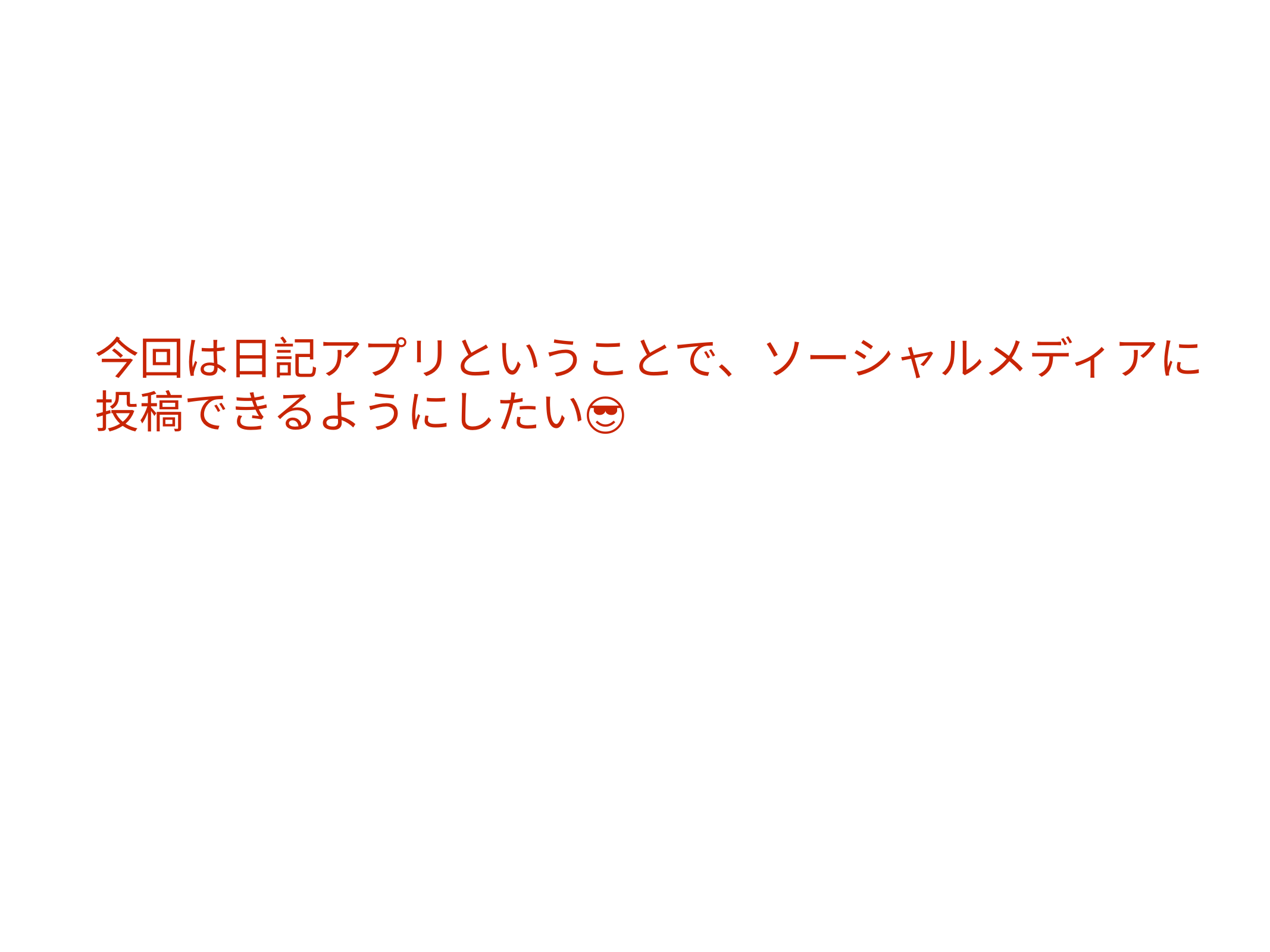

今回は日記アプリということで、ソーシャルメディアに
投稿できるようにしたい😎